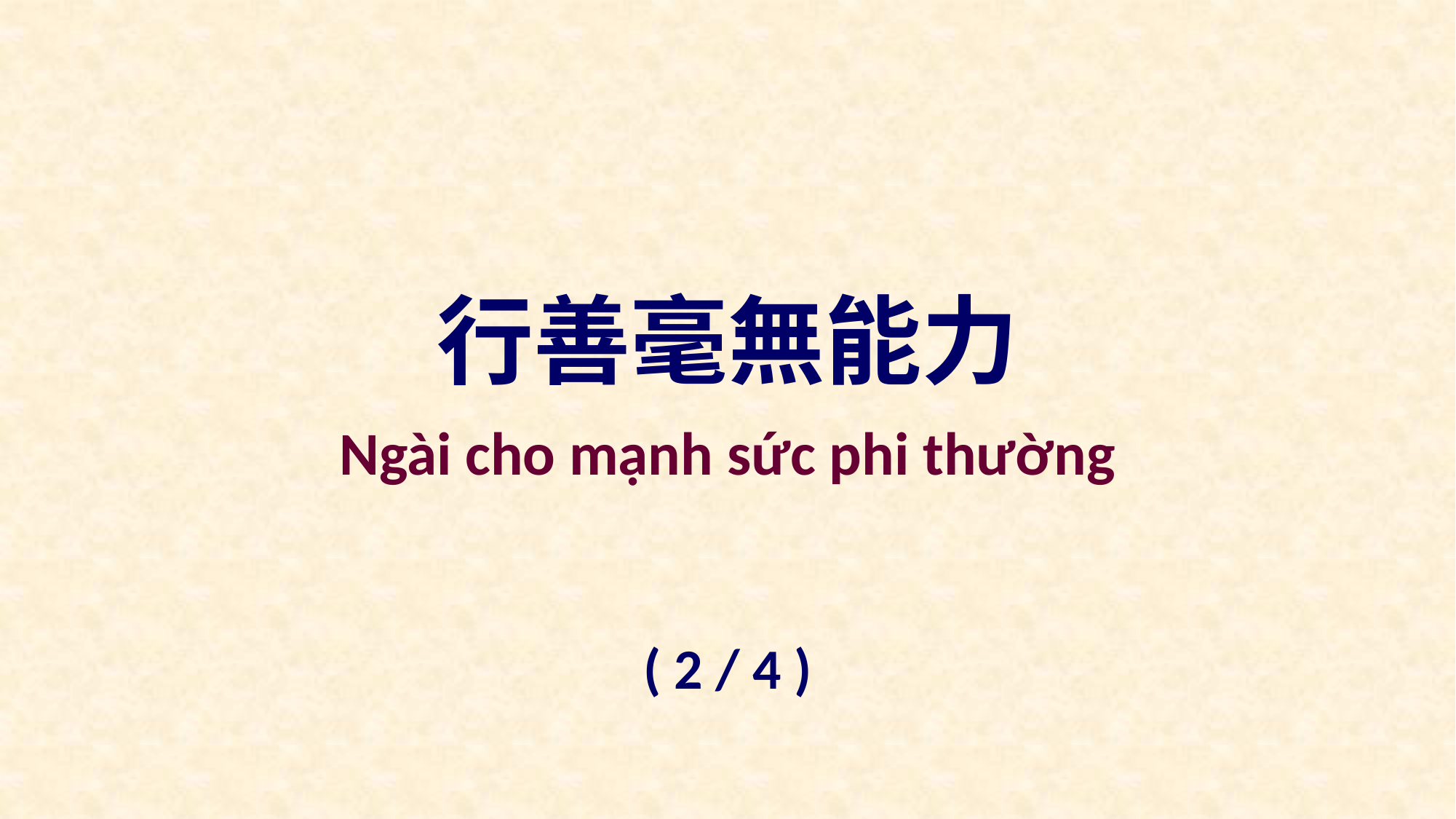

行善毫無能力
Ngài cho mạnh sức phi thường
( 2 / 4 )